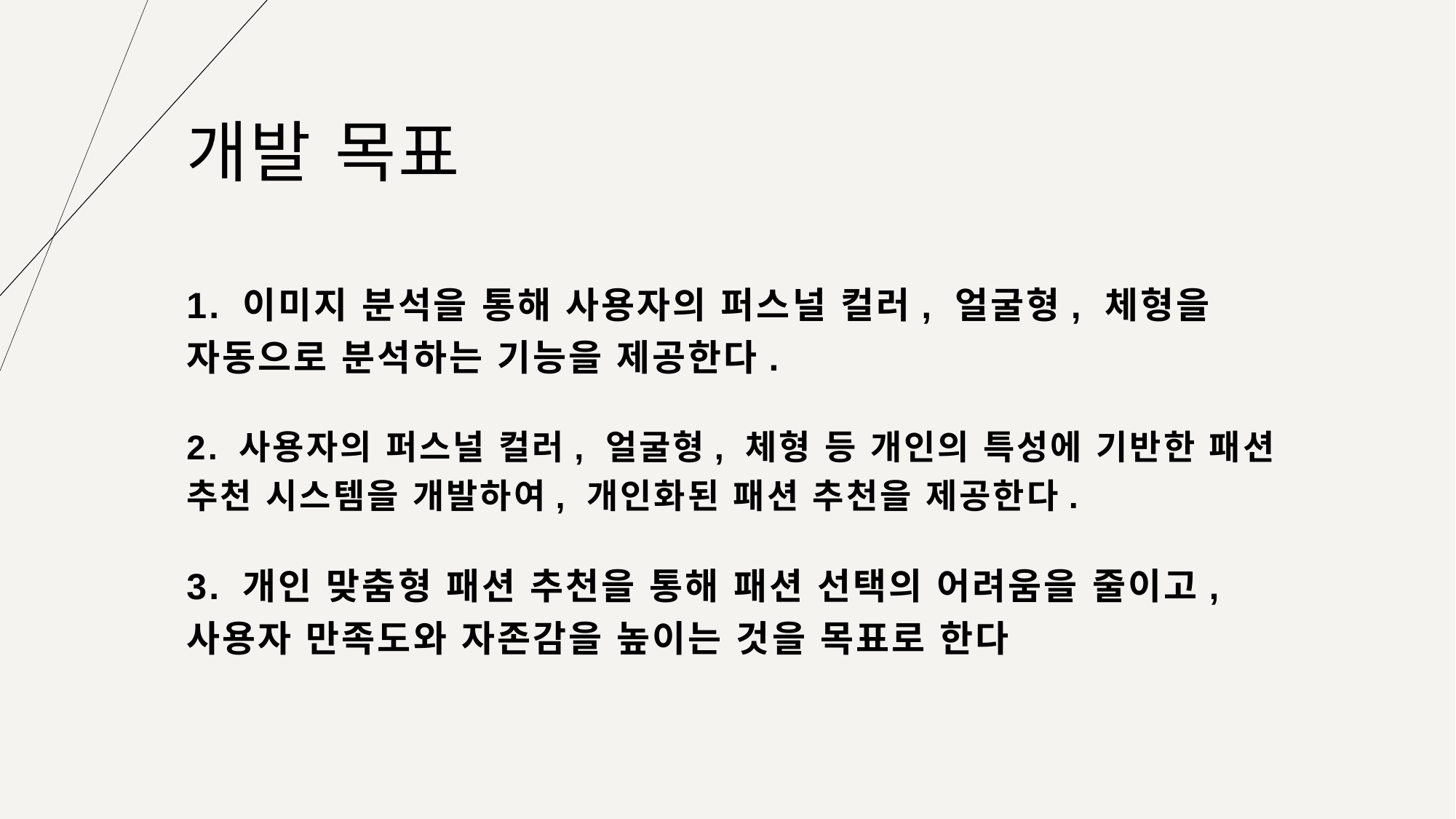

# 개발 목표
1. 이미지 분석을 통해 사용자의 퍼스널 컬러, 얼굴형, 체형을 자동으로 분석하는 기능을 제공한다.
2. 사용자의 퍼스널 컬러, 얼굴형, 체형 등 개인의 특성에 기반한 패션
추천 시스템을 개발하여, 개인화된 패션 추천을 제공한다.
3. 개인 맞춤형 패션 추천을 통해 패션 선택의 어려움을 줄이고, 사용자 만족도와 자존감을 높이는 것을 목표로 한다